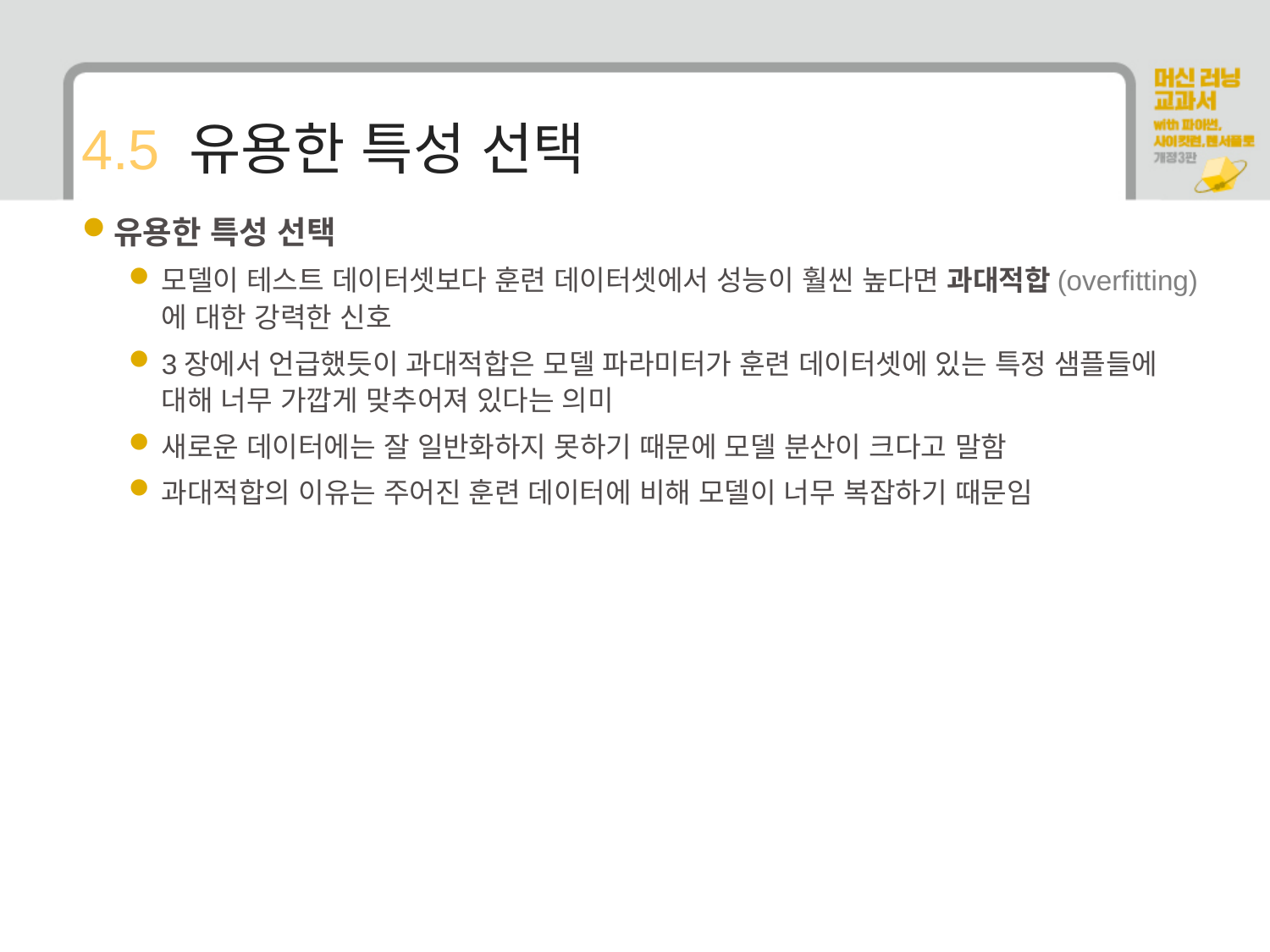

# 4.5 유용한 특성 선택
유용한 특성 선택
모델이 테스트 데이터셋보다 훈련 데이터셋에서 성능이 훨씬 높다면 과대적합(overfitting)에 대한 강력한 신호
3장에서 언급했듯이 과대적합은 모델 파라미터가 훈련 데이터셋에 있는 특정 샘플들에 대해 너무 가깝게 맞추어져 있다는 의미
새로운 데이터에는 잘 일반화하지 못하기 때문에 모델 분산이 크다고 말함
과대적합의 이유는 주어진 훈련 데이터에 비해 모델이 너무 복잡하기 때문임